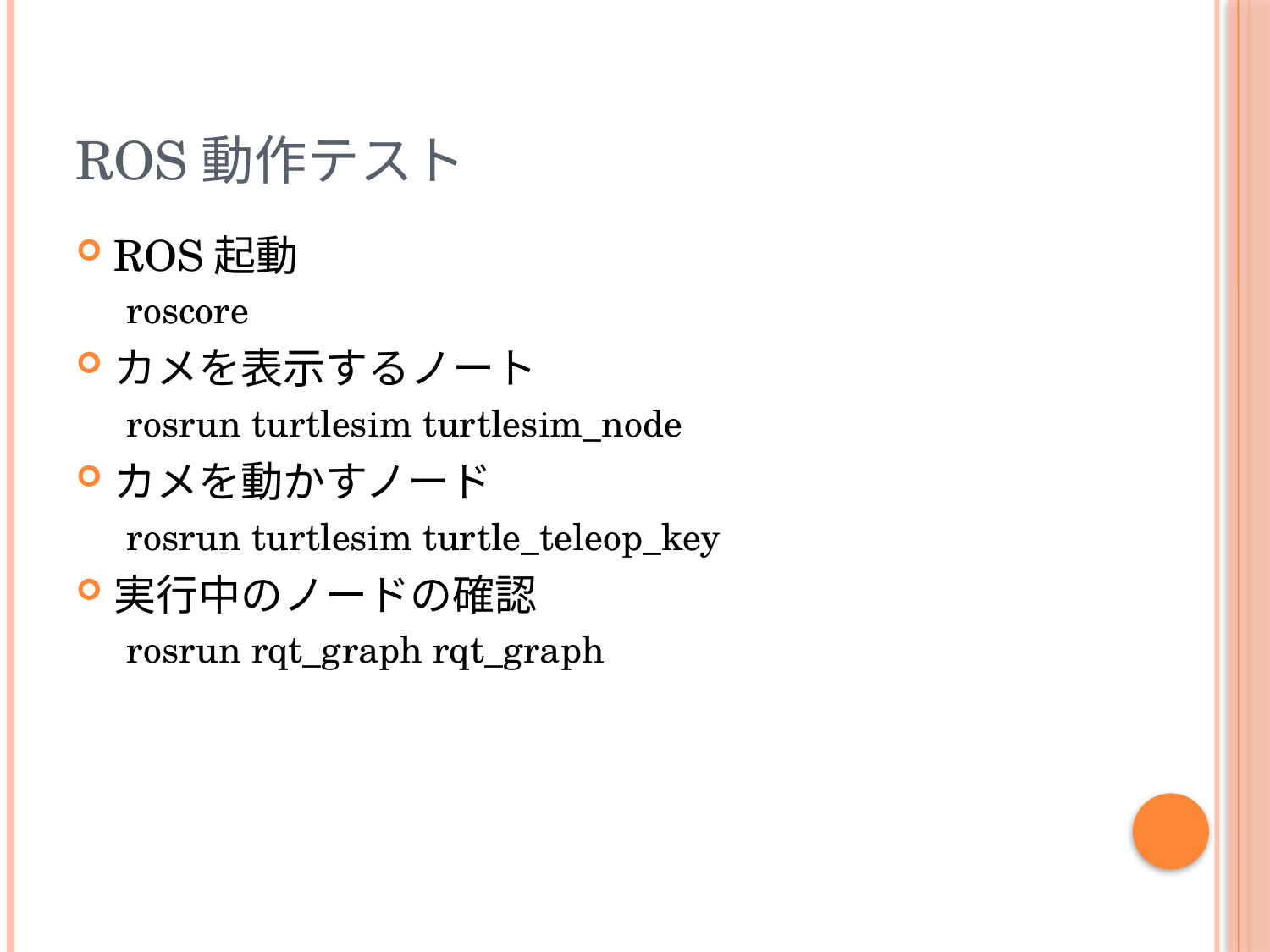

# ROS動作テスト
ROS起動
roscore
カメを表示するノート
rosrun turtlesim turtlesim_node
カメを動かすノード
rosrun turtlesim turtle_teleop_key
実行中のノードの確認
rosrun rqt_graph rqt_graph